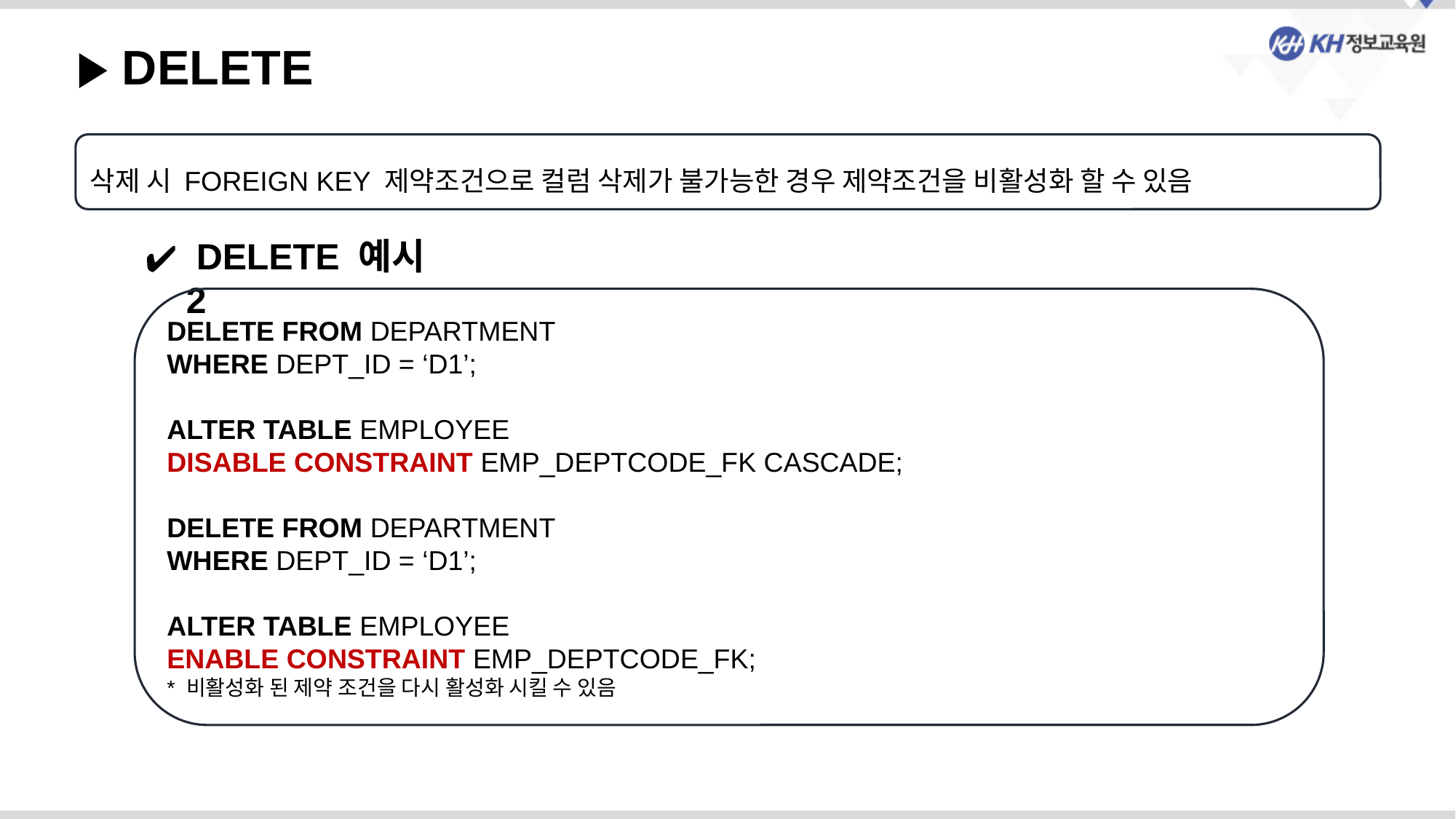

▶ DELETE
삭제 시 FOREIGN KEY 제약조건으로 컬럼 삭제가 불가능한 경우 제약조건을 비활성화 할 수 있음
 DELETE 예시2
DELETE FROM DEPARTMENT
WHERE DEPT_ID = ‘D1’;

ALTER TABLE EMPLOYEE
DISABLE CONSTRAINT EMP_DEPTCODE_FK CASCADE;

DELETE FROM DEPARTMENT
WHERE DEPT_ID = ‘D1’;

ALTER TABLE EMPLOYEE
ENABLE CONSTRAINT EMP_DEPTCODE_FK;
* 비활성화 된 제약 조건을 다시 활성화 시킬 수 있음